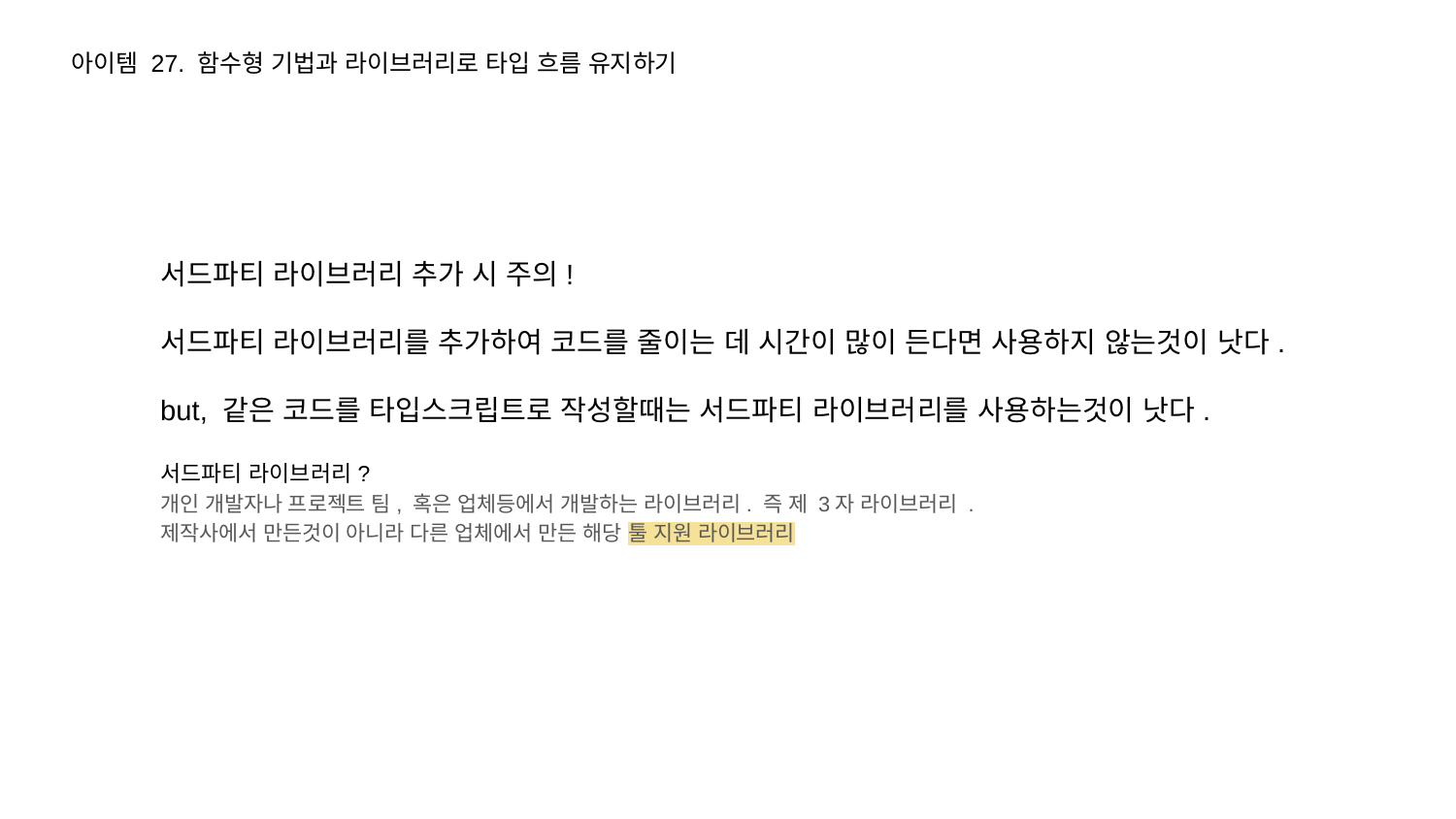

아이템 27. 함수형 기법과 라이브러리로 타입 흐름 유지하기
서드파티 라이브러리 추가 시 주의!

서드파티 라이브러리를 추가하여 코드를 줄이는 데 시간이 많이 든다면 사용하지 않는것이 낫다.

but, 같은 코드를 타입스크립트로 작성할때는 서드파티 라이브러리를 사용하는것이 낫다.

서드파티 라이브러리?
개인 개발자나 프로젝트 팀, 혹은 업체등에서 개발하는 라이브러리. 즉 제 3자 라이브러리 .
제작사에서 만든것이 아니라 다른 업체에서 만든 해당 툴 지원 라이브러리